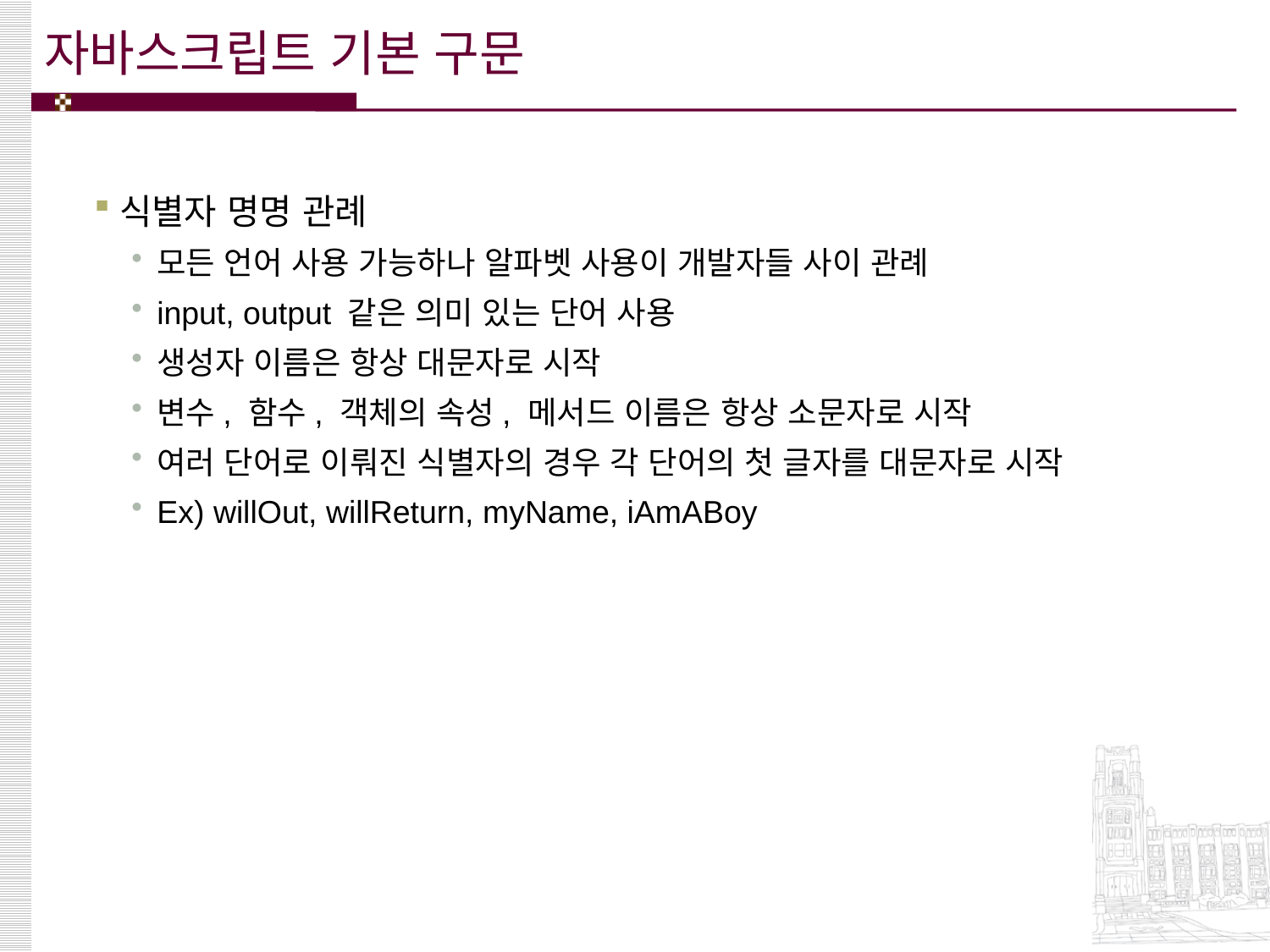

# 자바스크립트 기본 구문

식별자 명명 관례
모든 언어 사용 가능하나 알파벳 사용이 개발자들 사이 관례
input, output 같은 의미 있는 단어 사용
생성자 이름은 항상 대문자로 시작
변수, 함수, 객체의 속성, 메서드 이름은 항상 소문자로 시작
여러 단어로 이뤄진 식별자의 경우 각 단어의 첫 글자를 대문자로 시작
Ex) willOut, willReturn, myName, iAmABoy